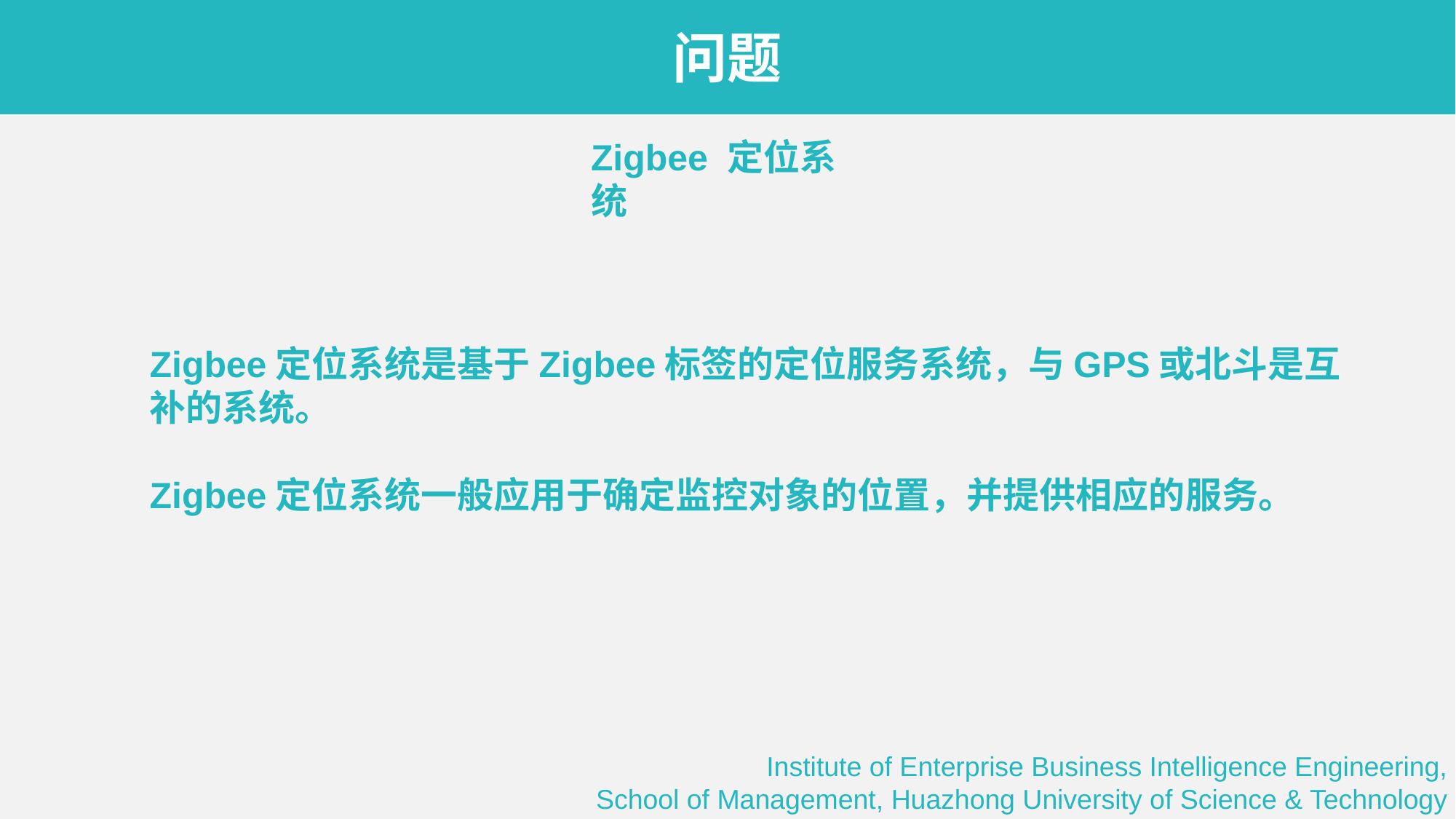

问题
Zigbee 定位系统
Zigbee定位系统是基于Zigbee标签的定位服务系统，与GPS或北斗是互补的系统。

Zigbee定位系统一般应用于确定监控对象的位置，并提供相应的服务。
Institute of Enterprise Business Intelligence Engineering,
School of Management, Huazhong University of Science & Technology